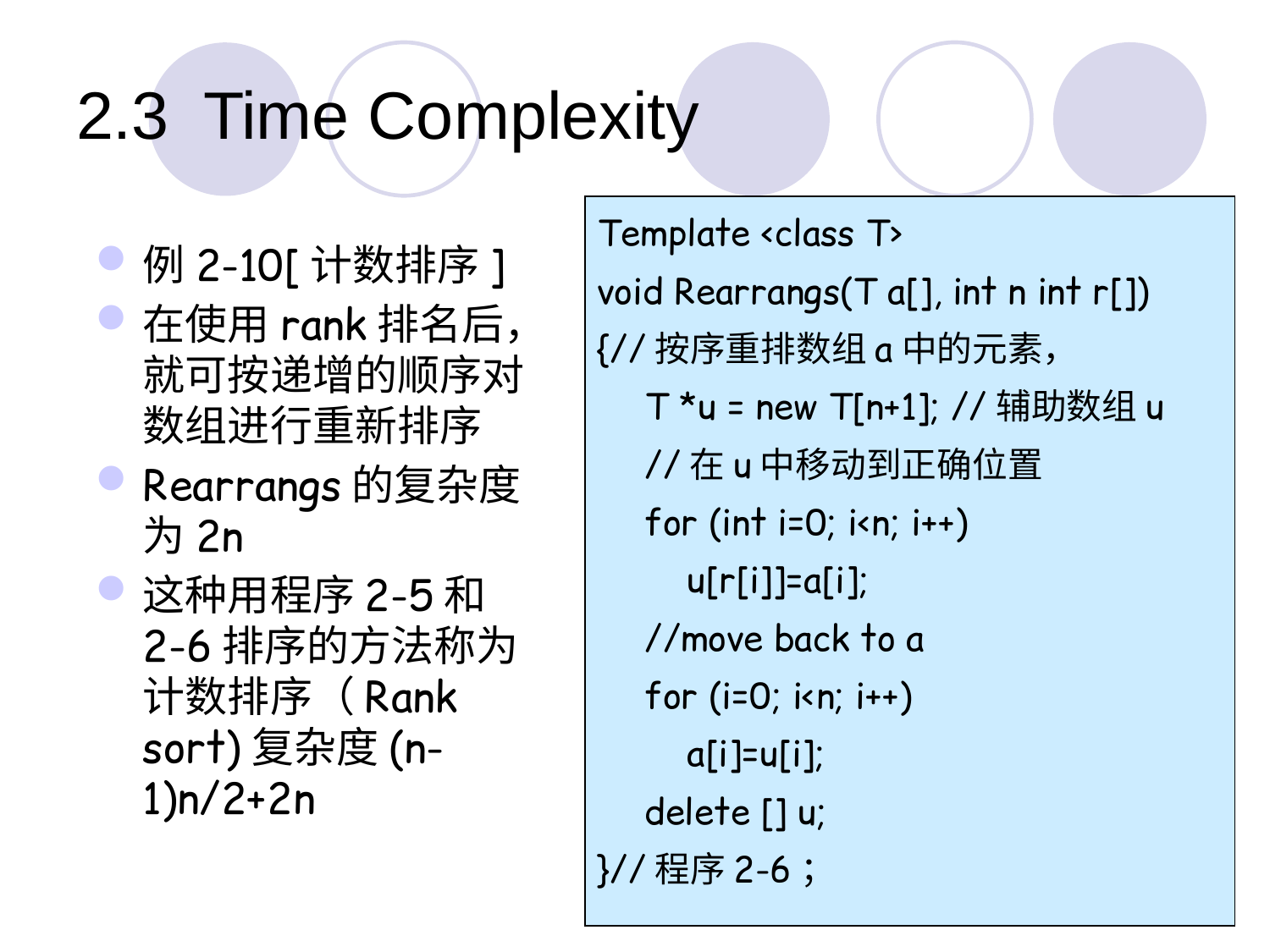

# 2.3	Time Complexity
Template <class T>
void Rearrangs(T a[], int n int r[])
{//按序重排数组a中的元素，
	T *u = new T[n+1]; //辅助数组u
	//在u中移动到正确位置
	for (int i=0; i<n; i++)
	    u[r[i]]=a[i];
	//move back to a
	for (i=0; i<n; i++)
	    a[i]=u[i];
	delete [] u;
}//程序2-6；
例2-10[计数排序]
在使用rank排名后，就可按递增的顺序对数组进行重新排序
Rearrangs的复杂度为2n
这种用程序2-5和2-6排序的方法称为计数排序（Rank sort)复杂度(n-1)n/2+2n

31